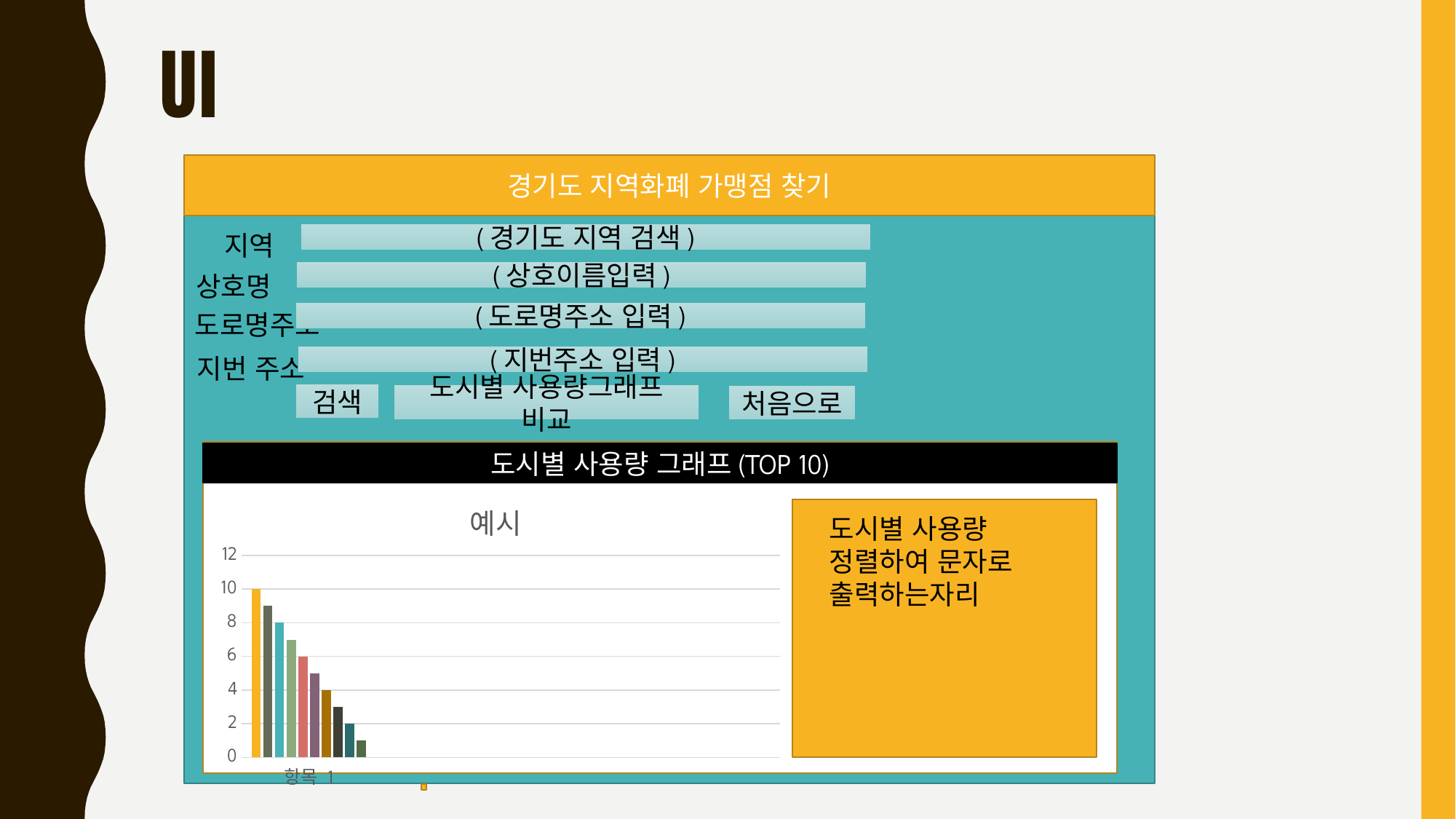

# UI

경기도 지역화폐 가맹점 찾기
지역
(경기도 지역 검색)
(상호이름입력)
상호명
도로명주소
(도로명주소 입력)
지번 주소
(지번주소 입력)
검색
도시별 사용량그래프 비교
처음으로

도시별 사용량 그래프(TOP 10)

### Chart: 예시

| Category | 계열 1 | 계열 2 | 계열 3 | 계열 4 | 계열 5 | 계열 6 | 계열 7 | 계열 8 | 계열 9 | 계열 10 |
|---|---|---|---|---|---|---|---|---|---|---|
| 항목 1 | 10.0 | 9.0 | 8.0 | 7.0 | 6.0 | 5.0 | 4.0 | 3.0 | 2.0 | 1.0 |
사용량

도시별 사용량 정렬하여 문자로 출력하는자리